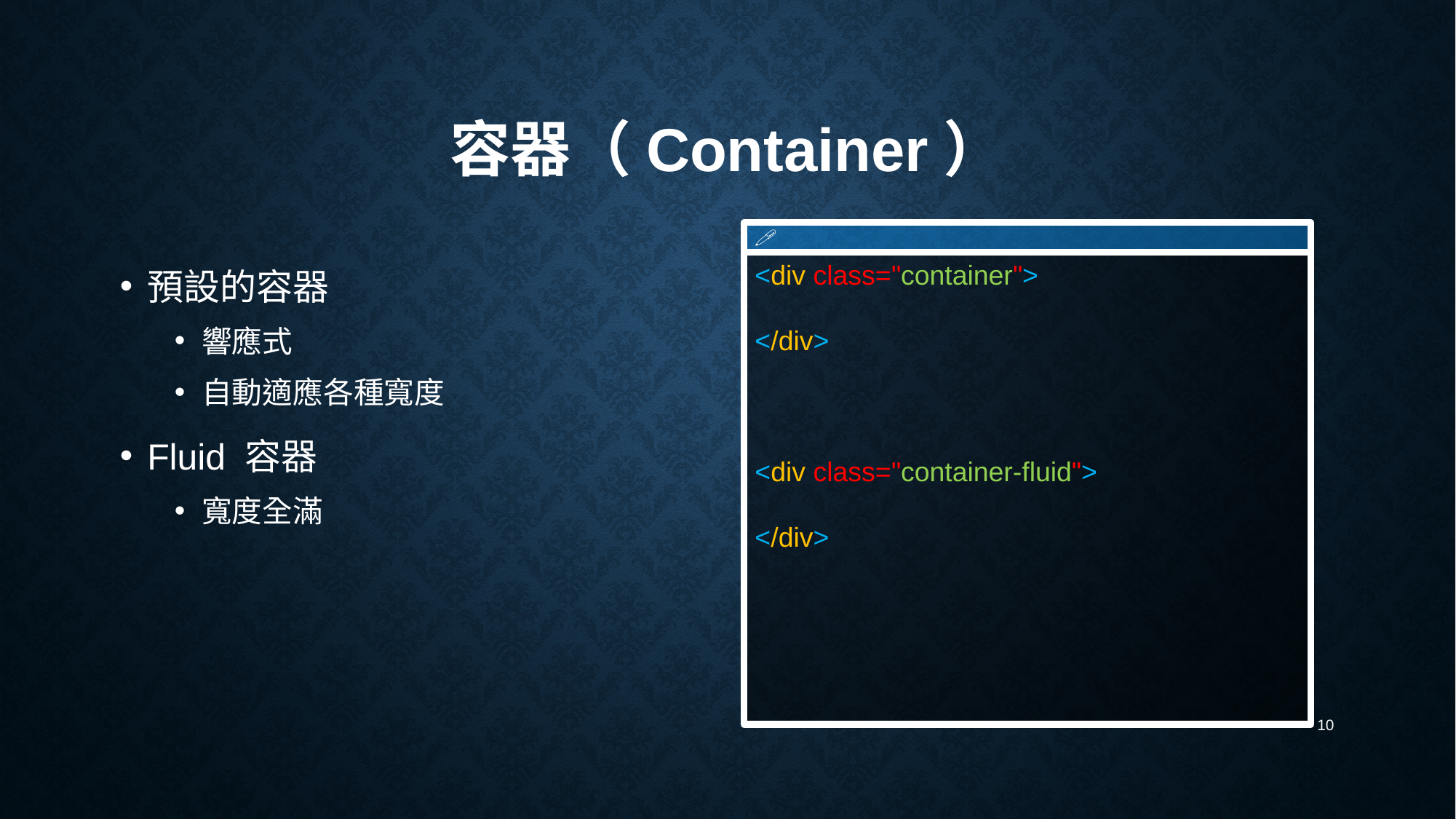

# 容器（Container）
🖊
<div class="container">

</div>

<div class="container-fluid">

</div>

預設的容器
響應式
自動適應各種寬度
Fluid 容器
寬度全滿
10